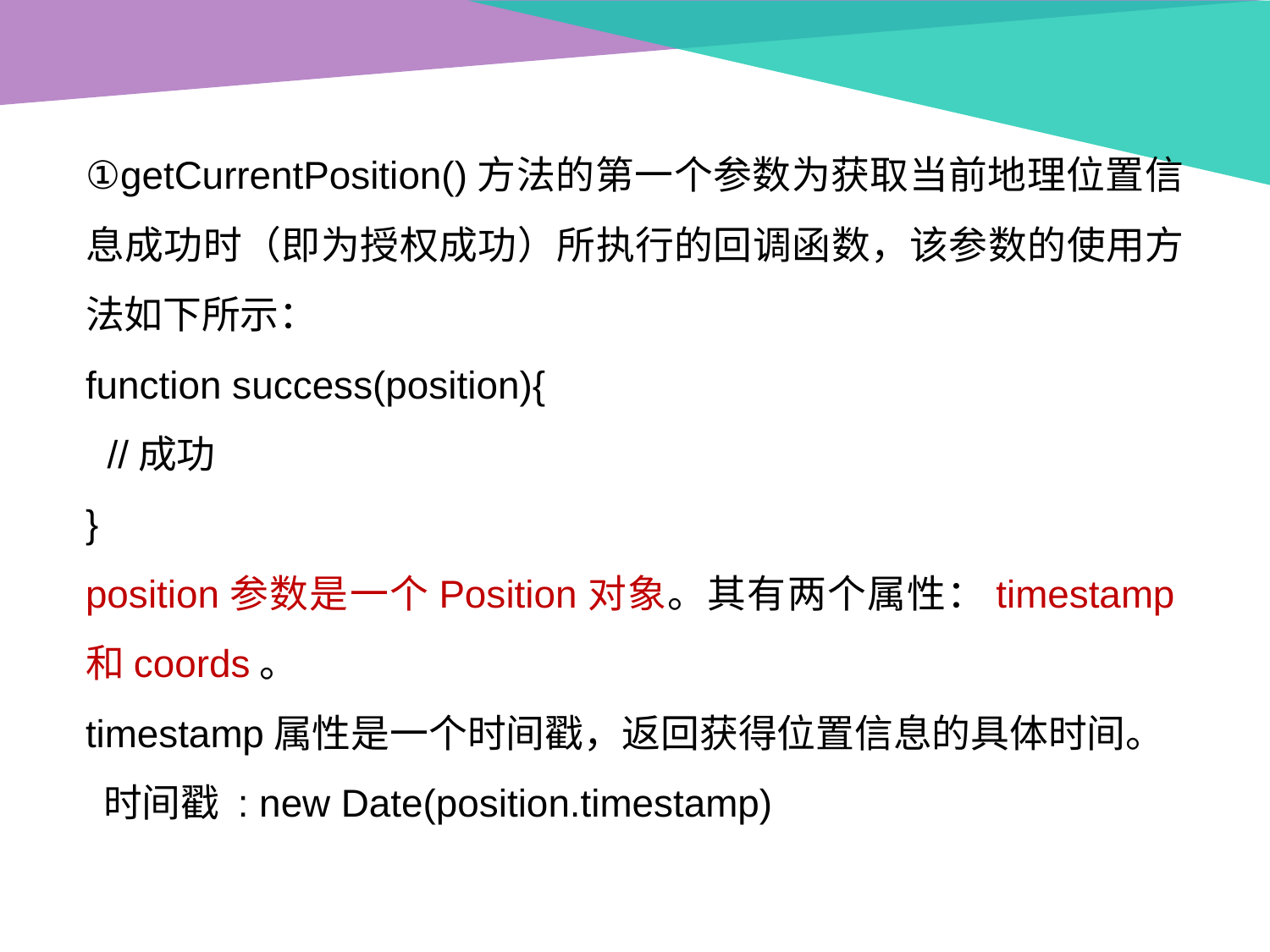

①getCurrentPosition()方法的第一个参数为获取当前地理位置信息成功时（即为授权成功）所执行的回调函数，该参数的使用方法如下所示：
function success(position){
  //成功
}
position参数是一个Position对象。其有两个属性：timestamp和coords。
timestamp属性是一个时间戳，返回获得位置信息的具体时间。
 时间戳 : new Date(position.timestamp)